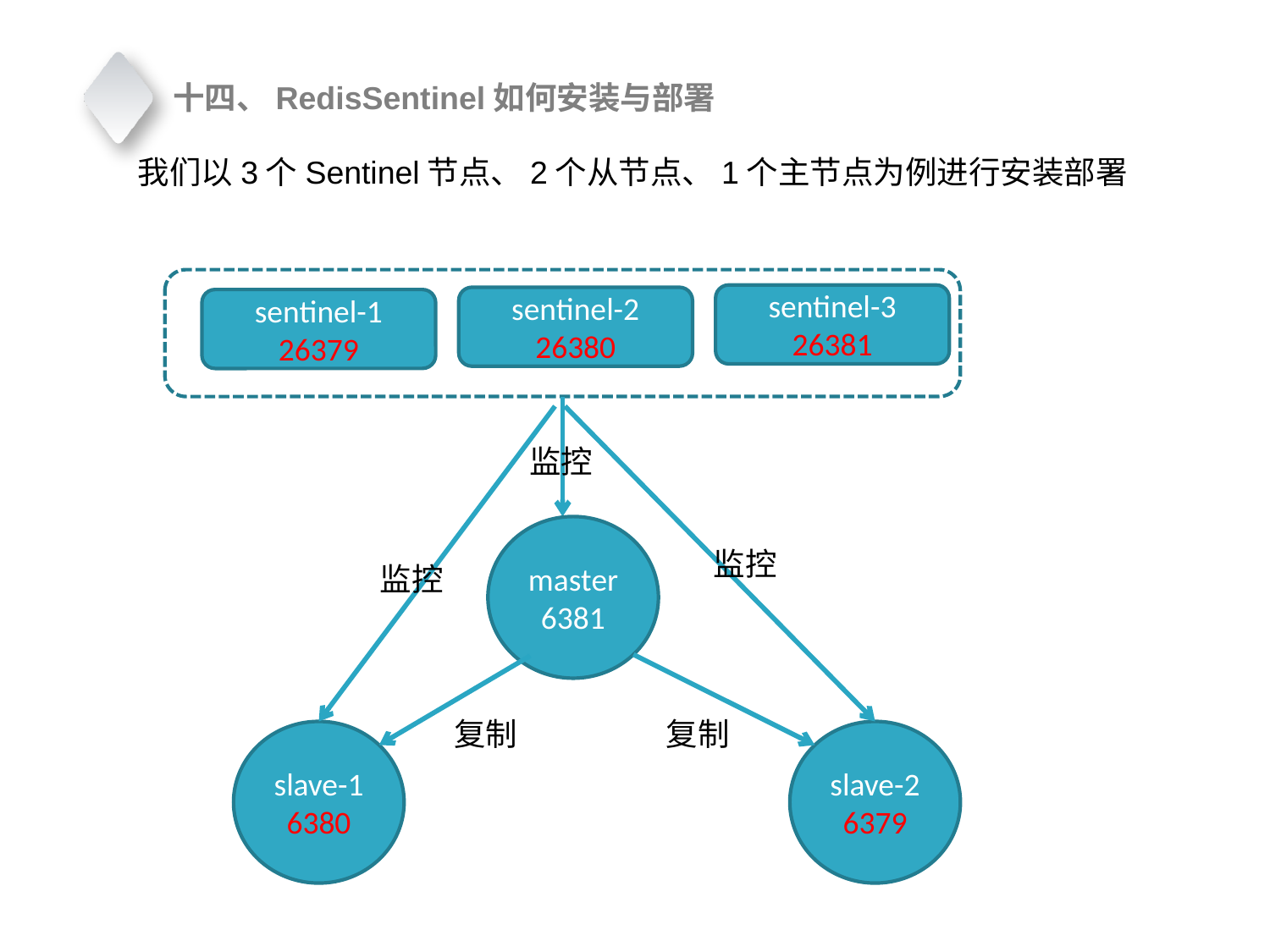

十四、RedisSentinel如何安装与部署

我们以3个Sentinel节点、2个从节点、1个主节点为例进行安装部署

sentinel-3
26381
sentinel-2
26380
sentinel-1
26379
监控
master
6381
监控
监控
复制
复制
slave-1
6380
slave-2
6379